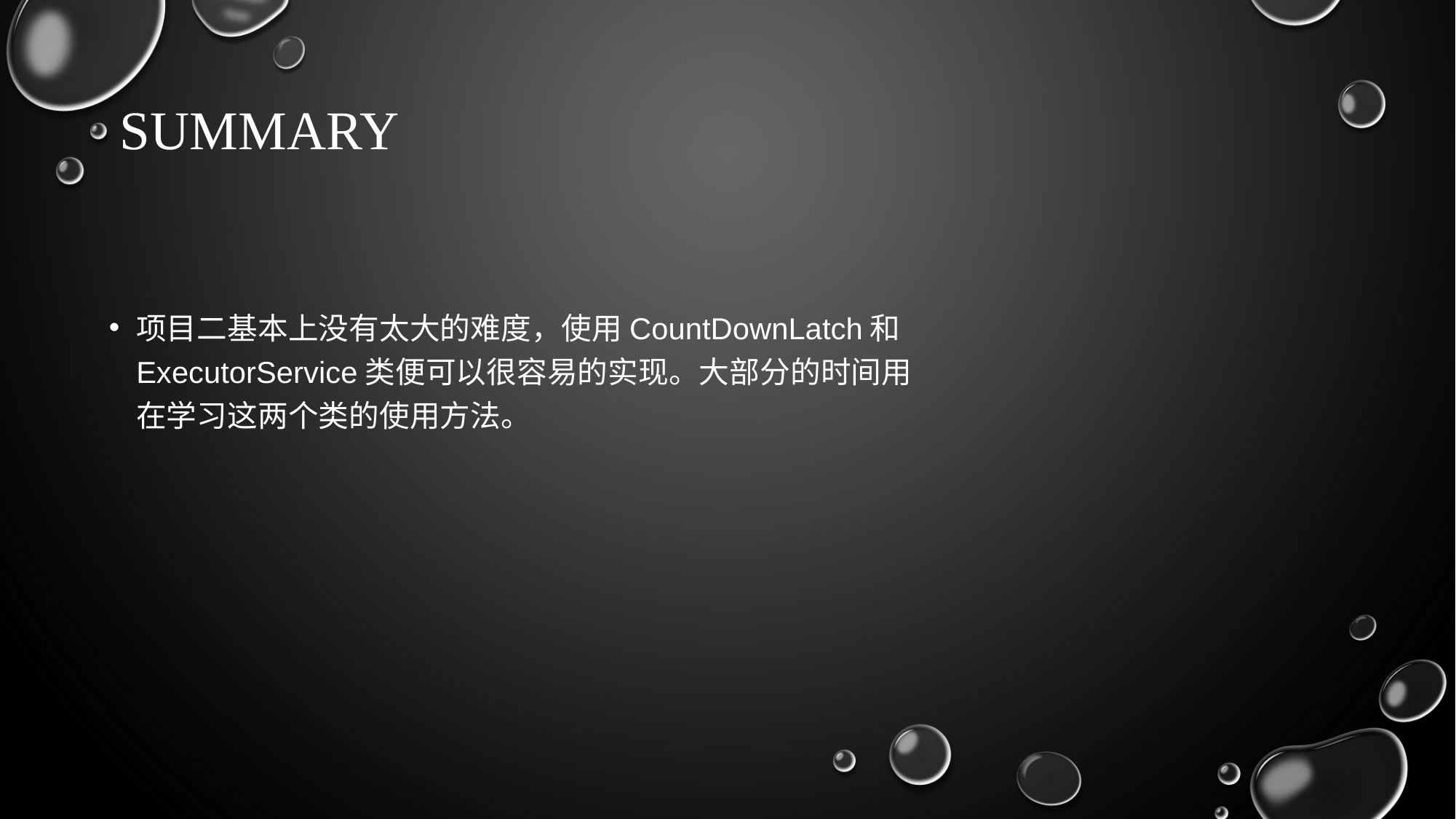

# summary
项目二基本上没有太大的难度，使用CountDownLatch和ExecutorService类便可以很容易的实现。大部分的时间用在学习这两个类的使用方法。